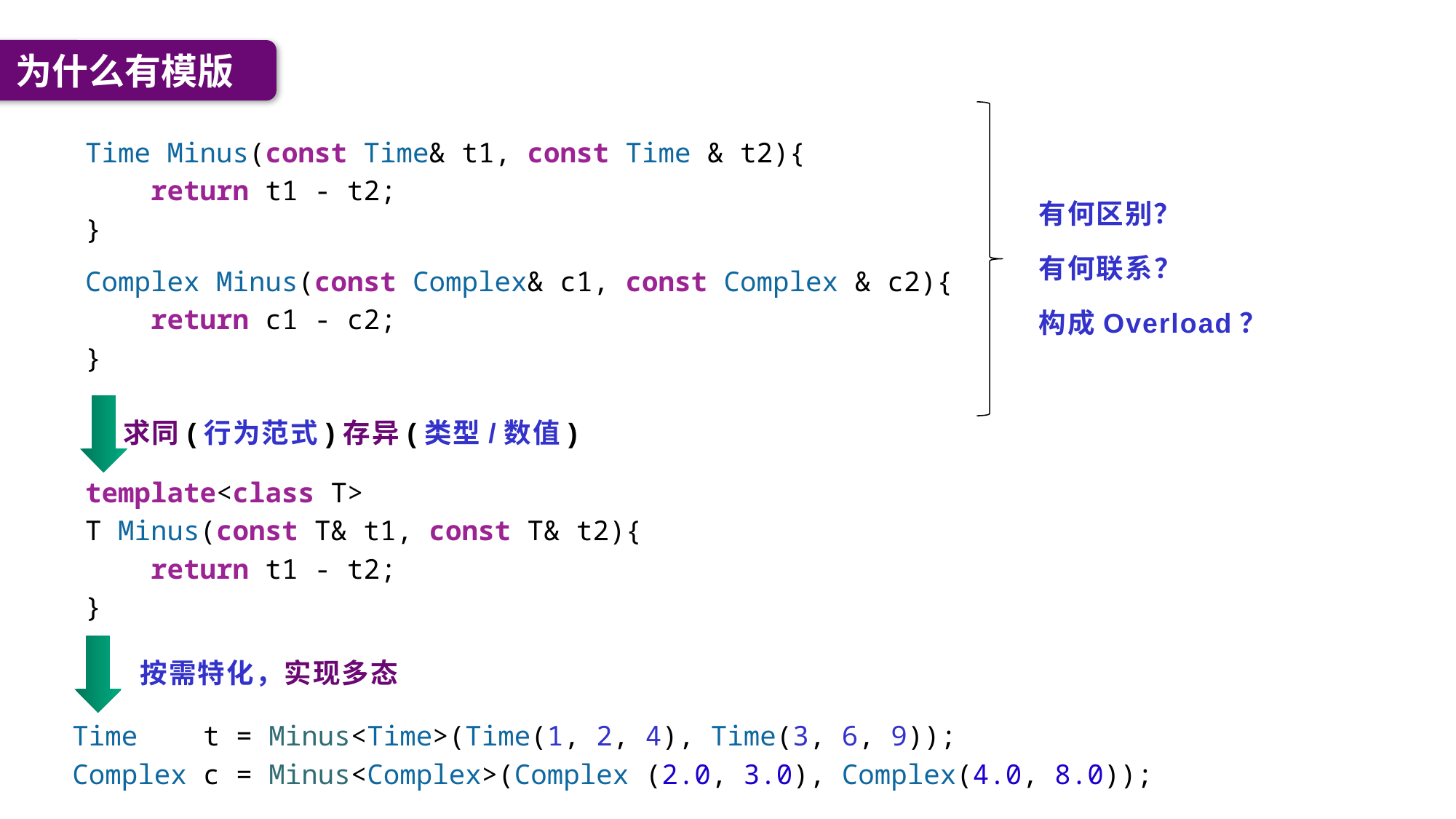

为什么有模版

Time Minus(const Time& t1, const Time & t2){
    return t1 - t2;
}
有何区别？
有何联系？
构成Overload？
Complex Minus(const Complex& c1, const Complex & c2){
    return c1 - c2;
}

求同(行为范式)存异(类型/数值)
template<class T>
T Minus(const T& t1, const T& t2){
    return t1 - t2;
}

按需特化，实现多态
Time    t = Minus<Time>(Time(1, 2, 4), Time(3, 6, 9));
Complex c = Minus<Complex>(Complex (2.0, 3.0), Complex(4.0, 8.0));
34